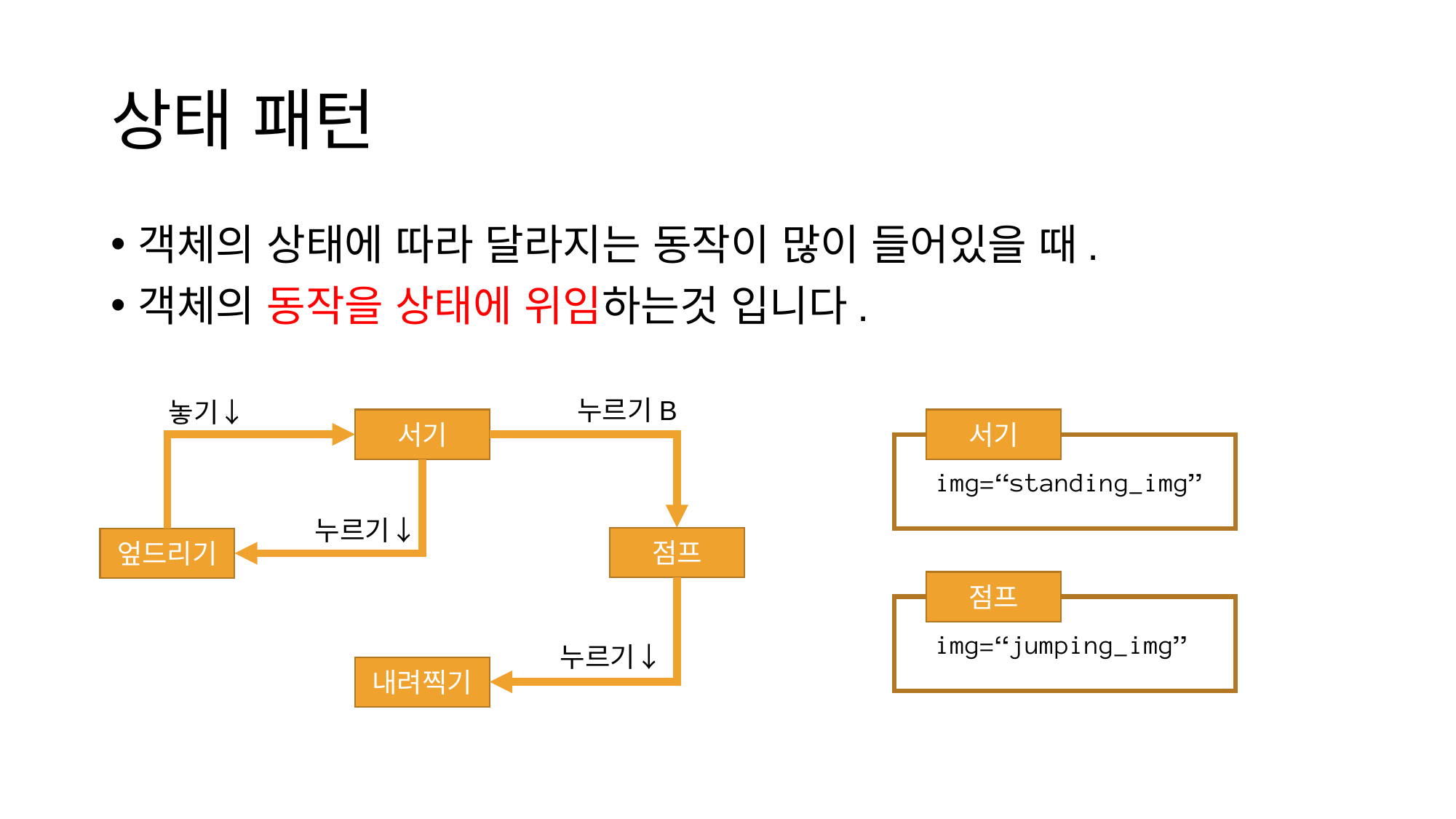

# 상태 패턴
객체의 상태에 따라 달라지는 동작이 많이 들어있을 때.
객체의 동작을 상태에 위임하는것 입니다.
누르기B
놓기↓
서기
서기

img=“standing_img”
누르기↓
점프
엎드리기
점프

img=“jumping_img”
누르기↓
내려찍기